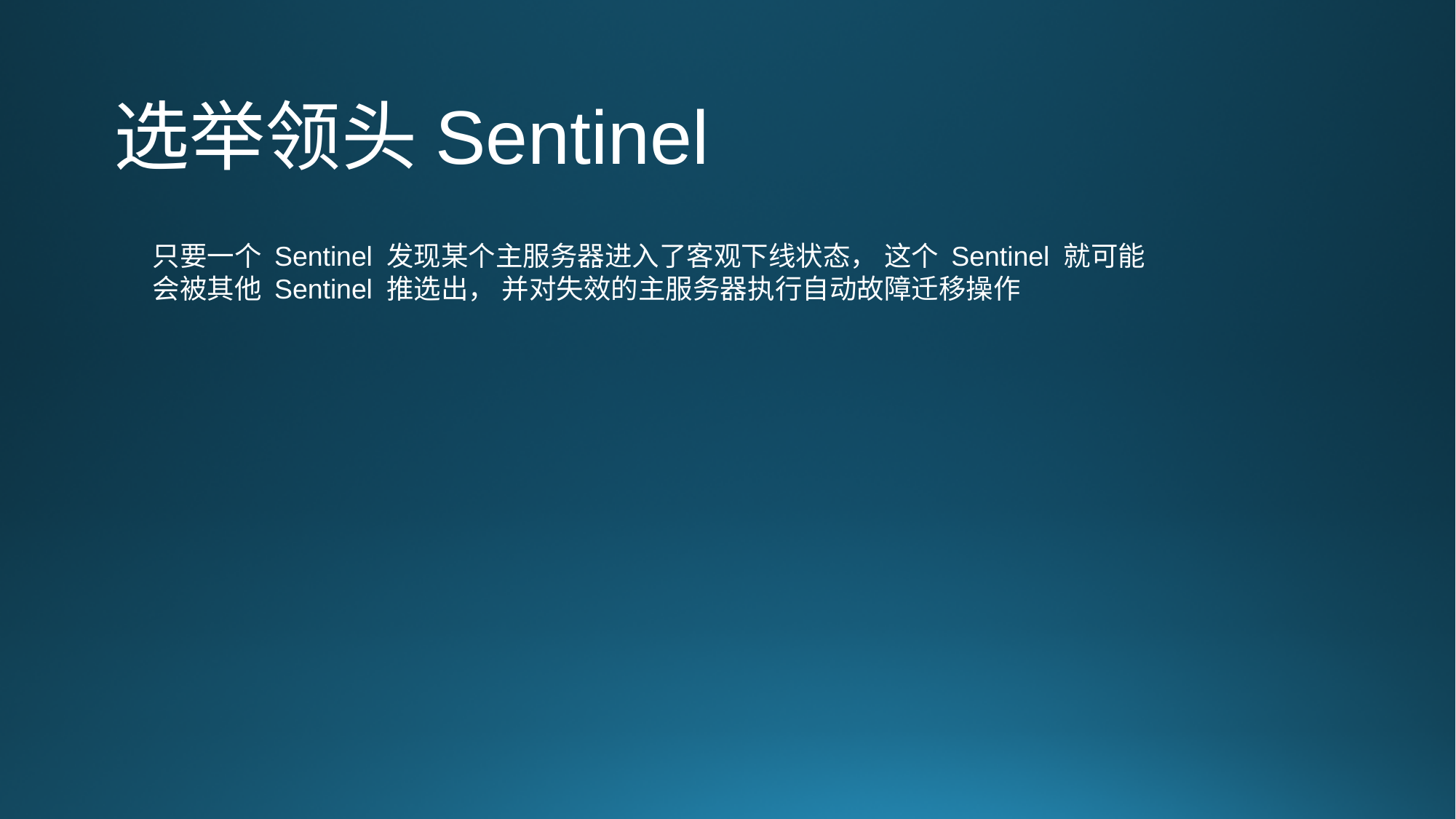

选举领头Sentinel
只要一个 Sentinel 发现某个主服务器进入了客观下线状态， 这个 Sentinel 就可能会被其他 Sentinel 推选出， 并对失效的主服务器执行自动故障迁移操作